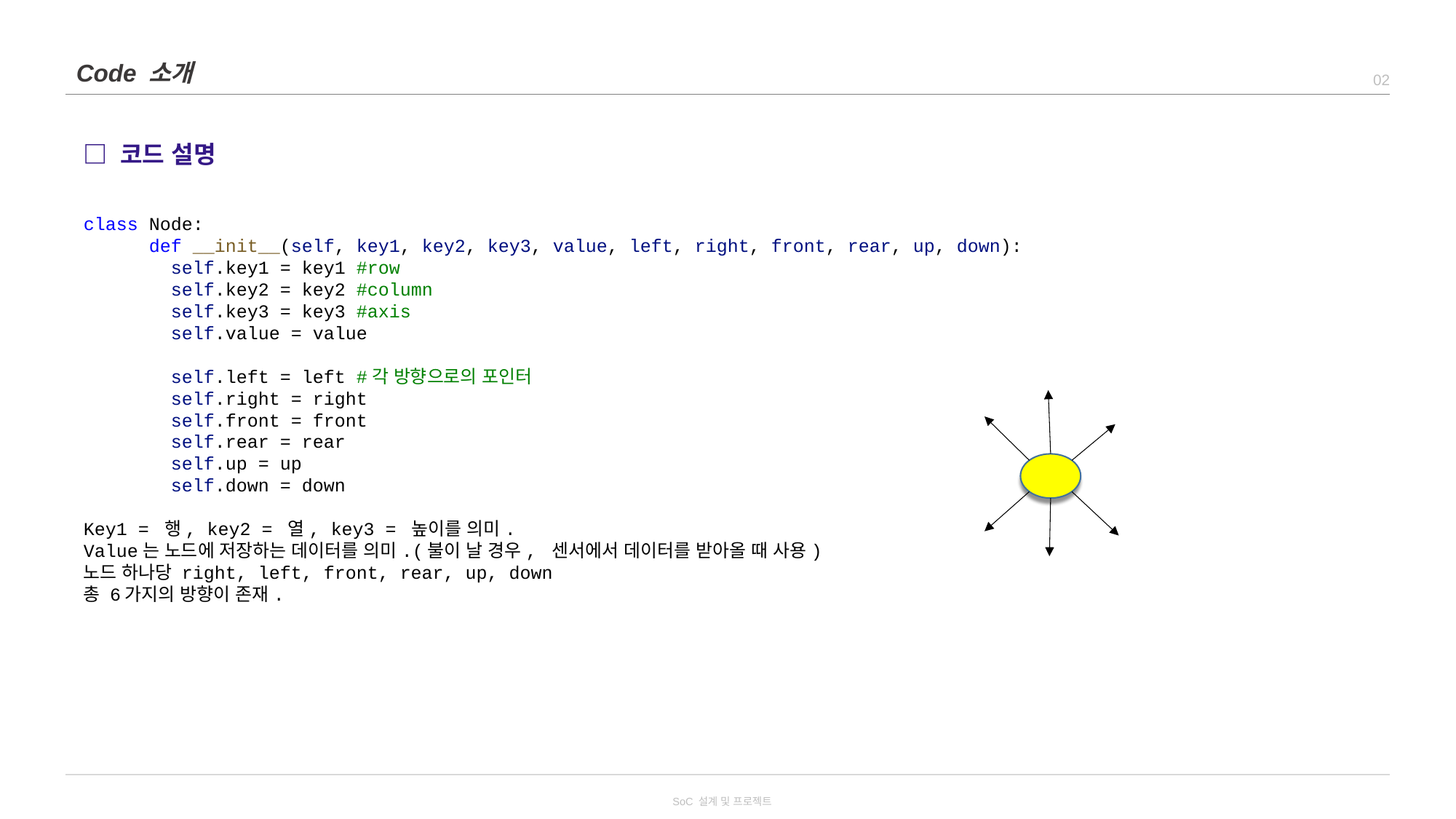

| Code 소개 | 02 |
| --- | --- |
□ 코드 설명

class Node:
      def __init__(self, key1, key2, key3, value, left, right, front, rear, up, down):
        self.key1 = key1 #row
        self.key2 = key2 #column
        self.key3 = key3 #axis
        self.value = value
        self.left = left #각 방향으로의 포인터
        self.right = right
        self.front = front
        self.rear = rear
        self.up = up
        self.down = down

Key1 = 행, key2 = 열, key3 = 높이를 의미.
Value는 노드에 저장하는 데이터를 의미.(불이 날 경우, 센서에서 데이터를 받아올 때 사용)
노드 하나당 right, left, front, rear, up, down
총 6가지의 방향이 존재.

| SoC 설계 및 프로젝트 |
| --- |